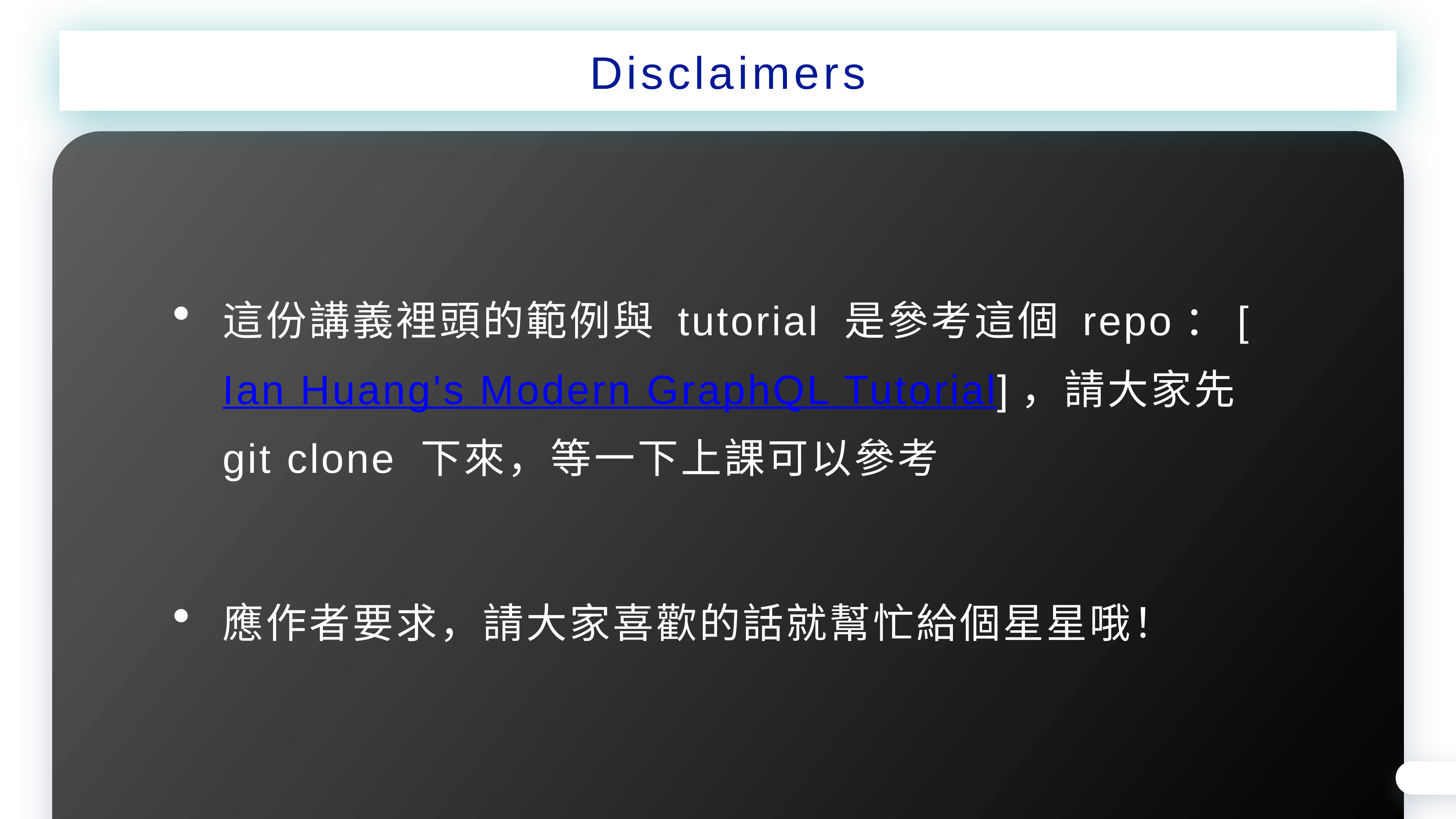

Disclaimers
這份講義裡頭的範例與 tutorial 是參考這個 repo：[Ian Huang's Modern GraphQL Tutorial]，請大家先 git clone 下來，等一下上課可以參考

應作者要求，請大家喜歡的話就幫忙給個星星哦！
4